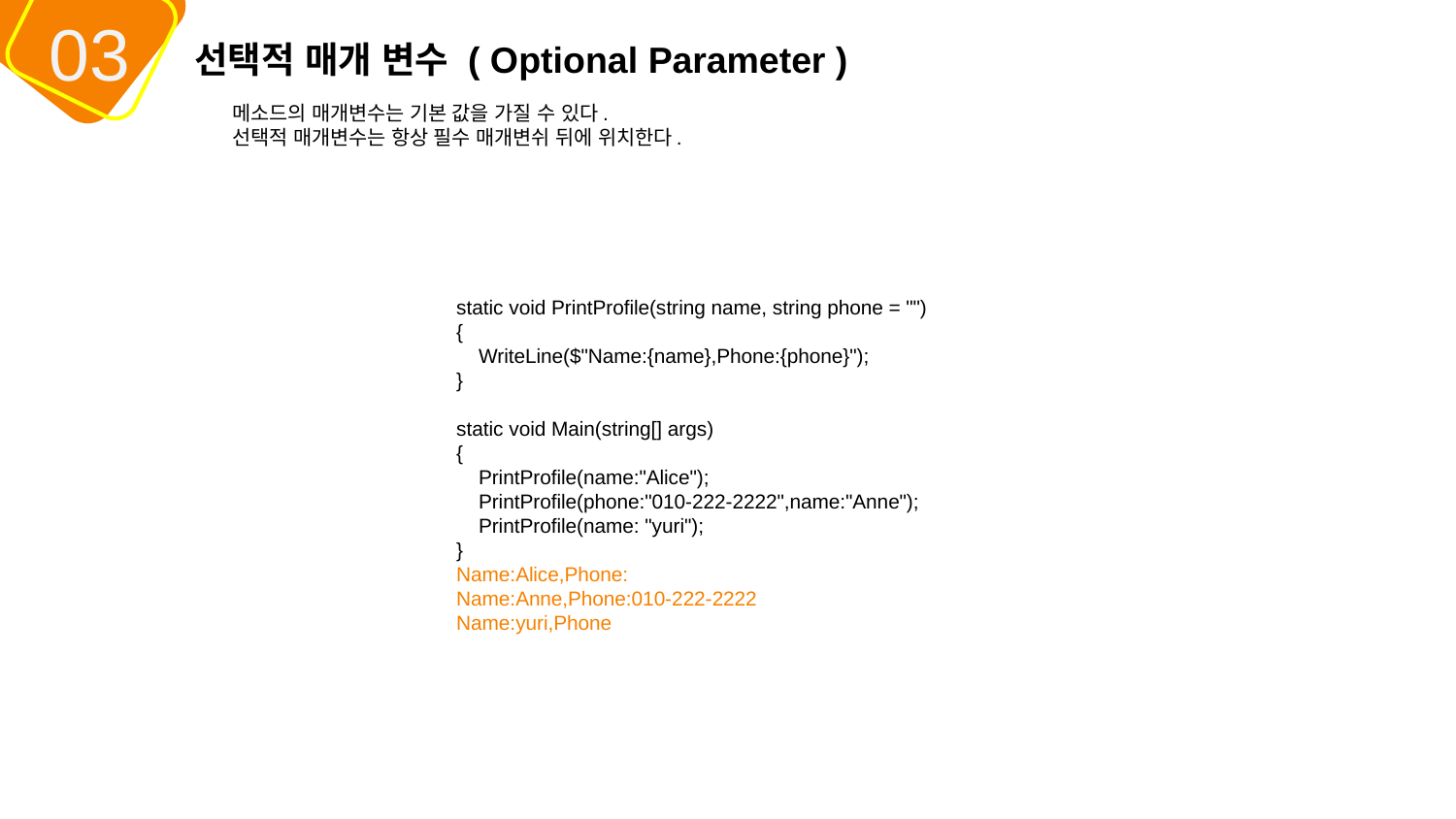

03
선택적 매개 변수 ( Optional Parameter )
메소드의 매개변수는 기본 값을 가질 수 있다.
선택적 매개변수는 항상 필수 매개변쉬 뒤에 위치한다.
static void PrintProfile(string name, string phone = "")
{
    WriteLine($"Name:{name},Phone:{phone}");
}

static void Main(string[] args)
{
    PrintProfile(name:"Alice");
    PrintProfile(phone:"010-222-2222",name:"Anne");
    PrintProfile(name: "yuri");
}
Name:Alice,Phone:
Name:Anne,Phone:010-222-2222
Name:yuri,Phone